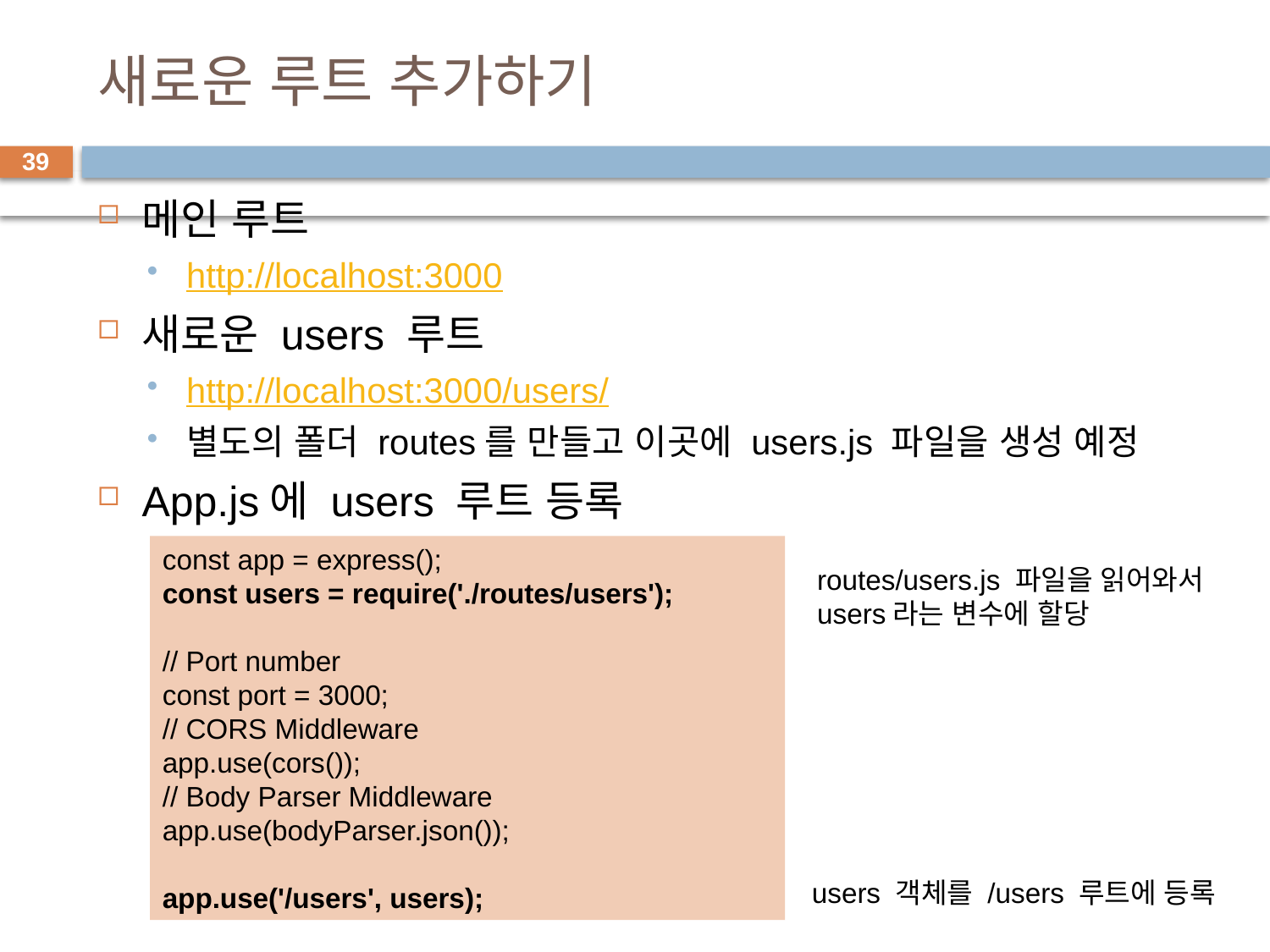

# 새로운 루트 추가하기
39
메인 루트
http://localhost:3000
새로운 users 루트
http://localhost:3000/users/
별도의 폴더 routes를 만들고 이곳에 users.js 파일을 생성 예정
App.js에 users 루트 등록
const app = express();
const users = require('./routes/users');

// Port number
const port = 3000;
// CORS Middleware
app.use(cors());
// Body Parser Middleware
app.use(bodyParser.json());

app.use('/users', users);
routes/users.js 파일을 읽어와서
users라는 변수에 할당
users 객체를 /users 루트에 등록